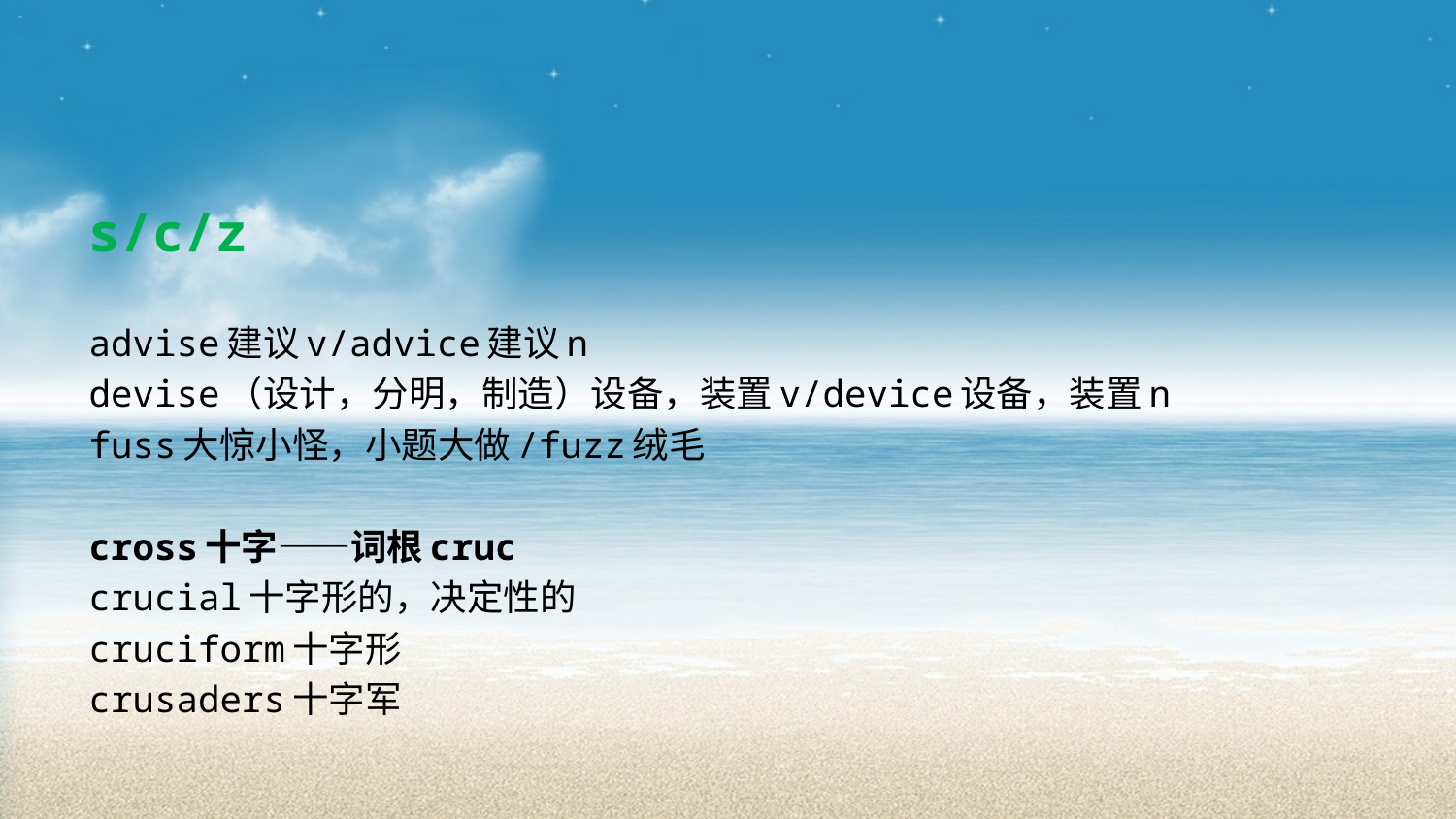

s/c/z

advise建议v/advice建议n
devise（设计，分明，制造）设备，装置v/device设备，装置n
fuss大惊小怪，小题大做/fuzz绒毛

cross十字——词根cruc
crucial十字形的，决定性的
cruciform十字形
crusaders十字军